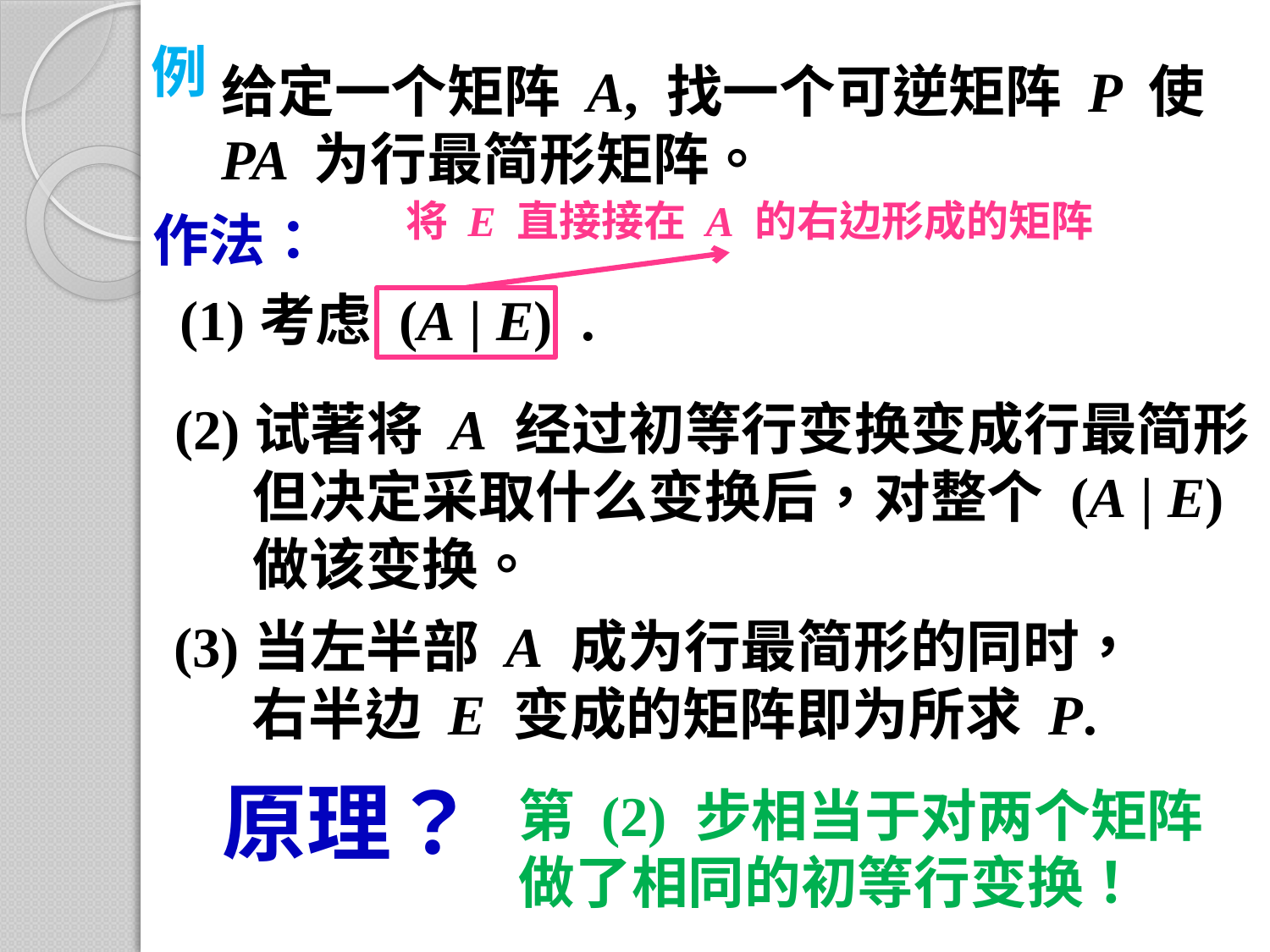

例
给定一个矩阵 A, 找一个可逆矩阵 P 使
PA 为行最简形矩阵。
将 E 直接接在 A 的右边形成的矩阵
作法：
(1)考虑 (A | E)  .

(2)试著将 A 经过初等行变换变成行最简形，
     但决定采取什么变换后，对整个 (A | E)
     做该变换。
(3)当左半部 A 成为行最简形的同时，
     右半边 E 变成的矩阵即为所求 P.
原理？
第 (2) 步相当于对两个矩阵
做了相同的初等行变换！